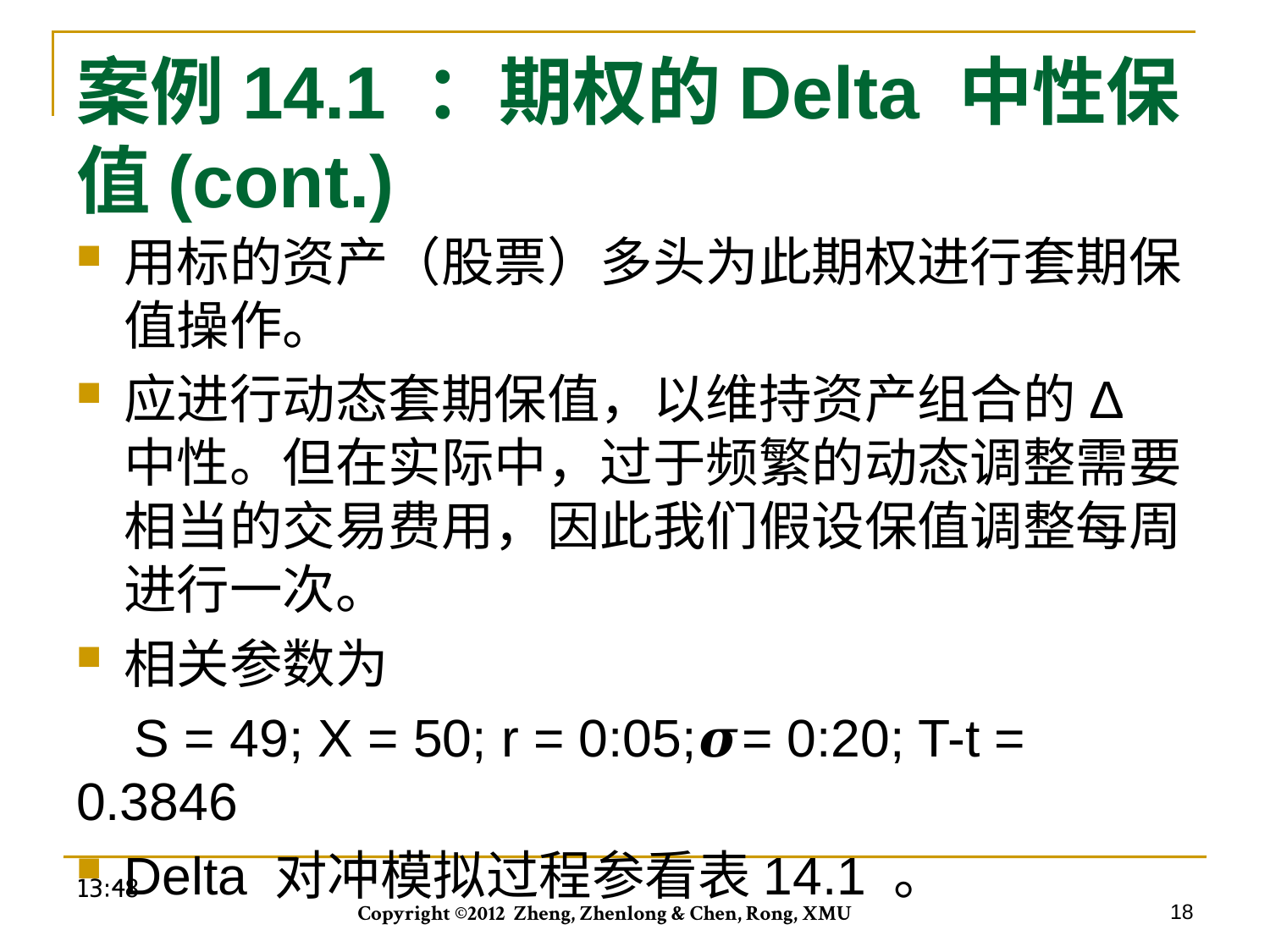

# 案例14.1 ：期权的Delta 中性保值(cont.)
用标的资产（股票）多头为此期权进行套期保值操作。
应进行动态套期保值，以维持资产组合的Δ 中性。但在实际中，过于频繁的动态调整需要相当的交易费用，因此我们假设保值调整每周进行一次。
相关参数为
    S = 49; X = 50; r = 0:05;𝝈= 0:20; T-t = 0.3846
Delta 对冲模拟过程参看表14.1 。
13:48
18
Copyright ©2012  Zheng, Zhenlong & Chen, Rong, XMU